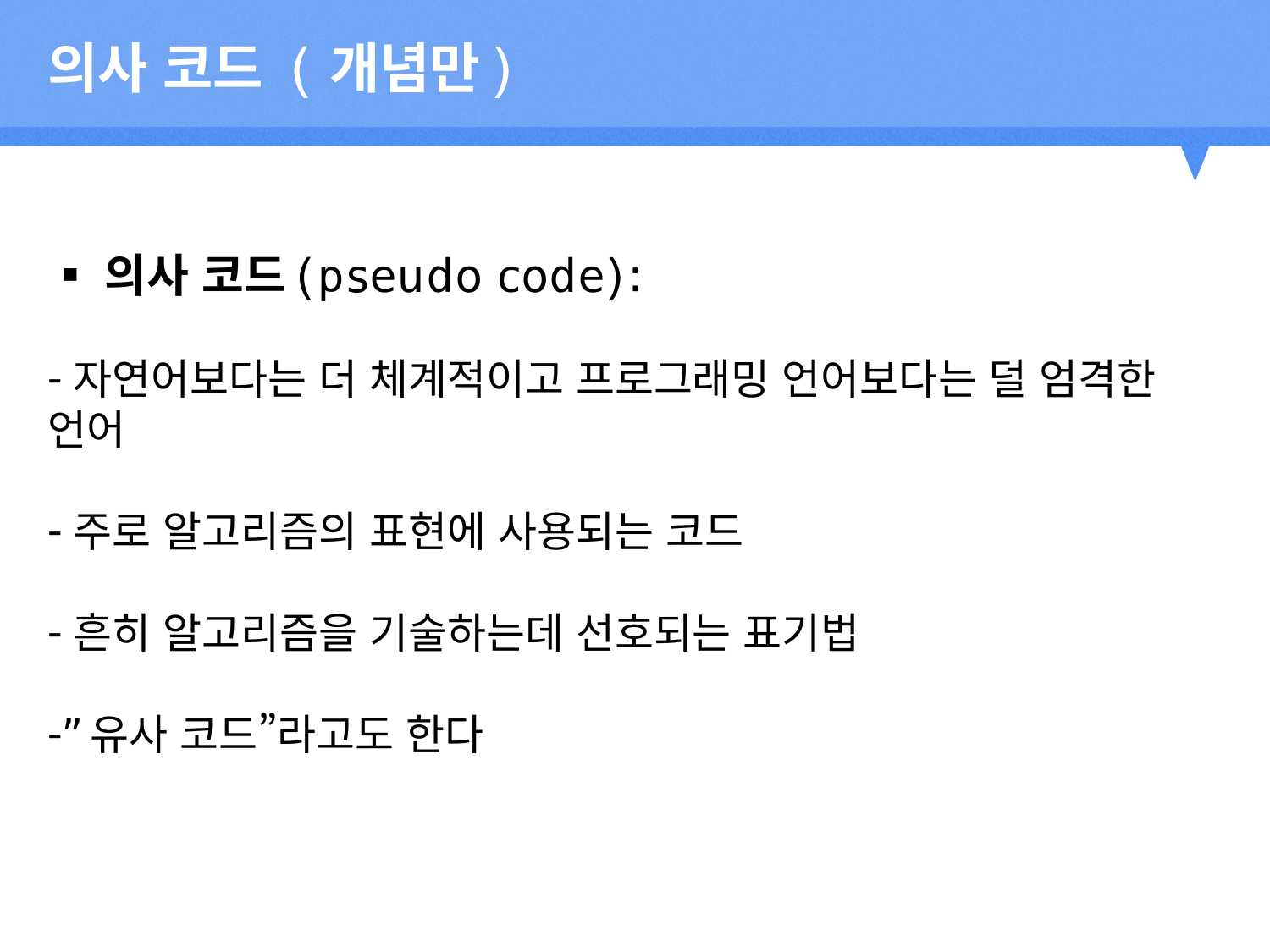

의사 코드 (개념만)
▪의사 코드(pseudo code):

-자연어보다는 더 체계적이고 프로그래밍 언어보다는 덜 엄격한 언어

-주로 알고리즘의 표현에 사용되는 코드

-흔히 알고리즘을 기술하는데 선호되는 표기법

-”유사 코드”라고도 한다
2012
2011
2013